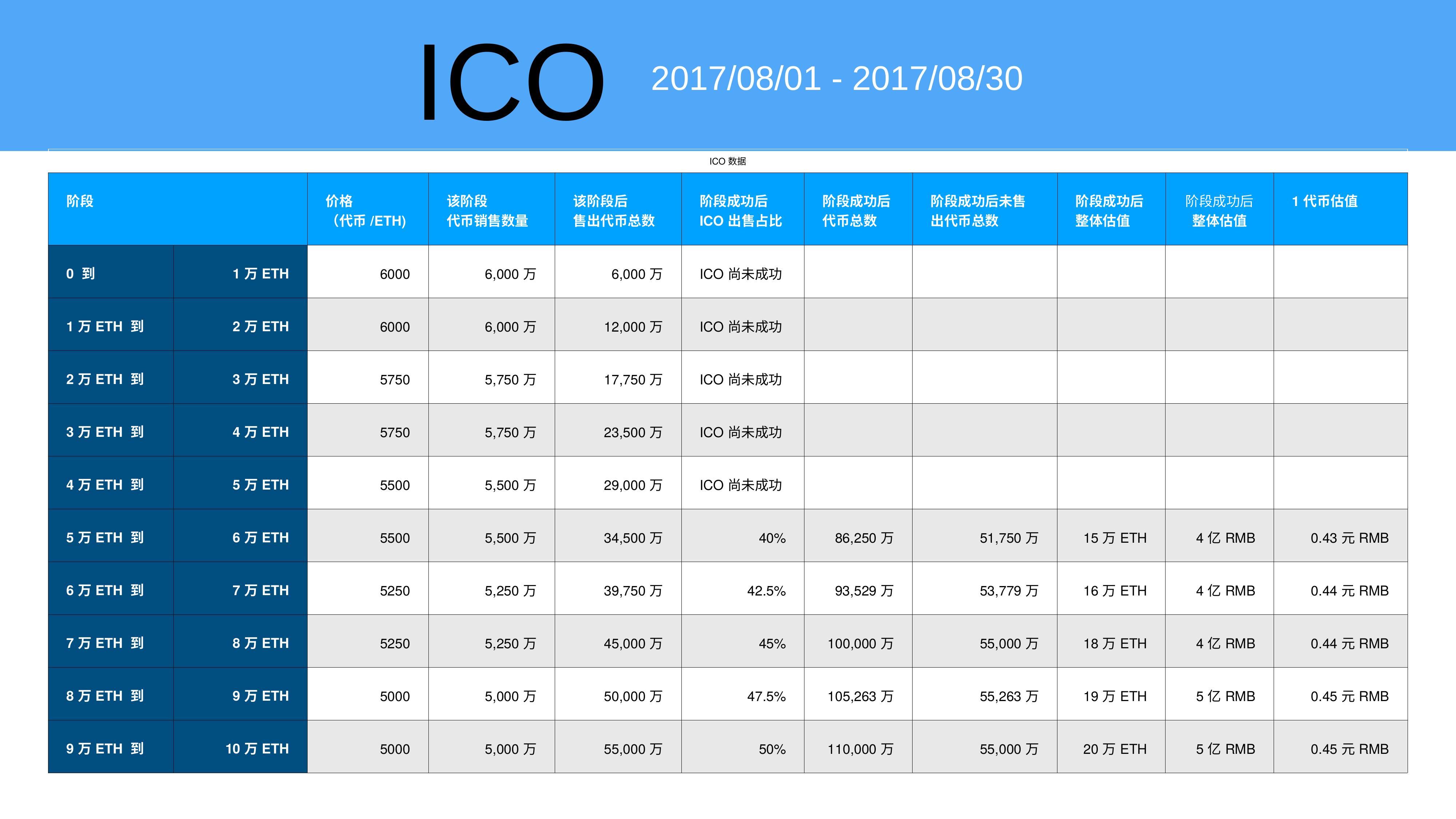

ICO
2017/08/01 - 2017/08/30
| ICO数据 |  |  |  |  |  |  |  |  |  |  |
| --- | --- | --- | --- | --- | --- | --- | --- | --- | --- | --- |
| 阶段 |  | 价格 （代币/ETH) | 该阶段 代币销售数量 | 该阶段后 售出代币总数 | 阶段成功后 ICO出售占比 | 阶段成功后 代币总数 | 阶段成功后 未售出代币总数 | 阶段成功后 整体估值 | 阶段成功后 整体估值 | 1代币估值 |
| 0 到 | 1万ETH | 6000 | 6,000万 | 6,000万 | ICO尚未成功 |  |  |  |  |  |
| 1万ETH 到 | 2万ETH | 6000 | 6,000万 | 12,000万 | ICO尚未成功 |  |  |  |  |  |
| 2万ETH 到 | 3万ETH | 5750 | 5,750万 | 17,750万 | ICO尚未成功 |  |  |  |  |  |
| 3万ETH 到 | 4万ETH | 5750 | 5,750万 | 23,500万 | ICO尚未成功 |  |  |  |  |  |
| 4万ETH 到 | 5万ETH | 5500 | 5,500万 | 29,000万 | ICO尚未成功 |  |  |  |  |  |
| 5万ETH 到 | 6万ETH | 5500 | 5,500万 | 34,500万 | 40% | 86,250万 | 51,750万 | 15万ETH | 4亿RMB | 0.43元RMB |
| 6万ETH 到 | 7万ETH | 5250 | 5,250万 | 39,750万 | 42.5% | 93,529万 | 53,779万 | 16万ETH | 4亿RMB | 0.44元RMB |
| 7万ETH 到 | 8万ETH | 5250 | 5,250万 | 45,000万 | 45% | 100,000万 | 55,000万 | 18万ETH | 4亿RMB | 0.44元RMB |
| 8万ETH 到 | 9万ETH | 5000 | 5,000万 | 50,000万 | 47.5% | 105,263万 | 55,263万 | 19万ETH | 5亿RMB | 0.45元RMB |
| 9万ETH 到 | 10万ETH | 5000 | 5,000万 | 55,000万 | 50% | 110,000万 | 55,000万 | 20万ETH | 5亿RMB | 0.45元RMB |

$5B
24-Hour Trade Volume
on Global Exchanges